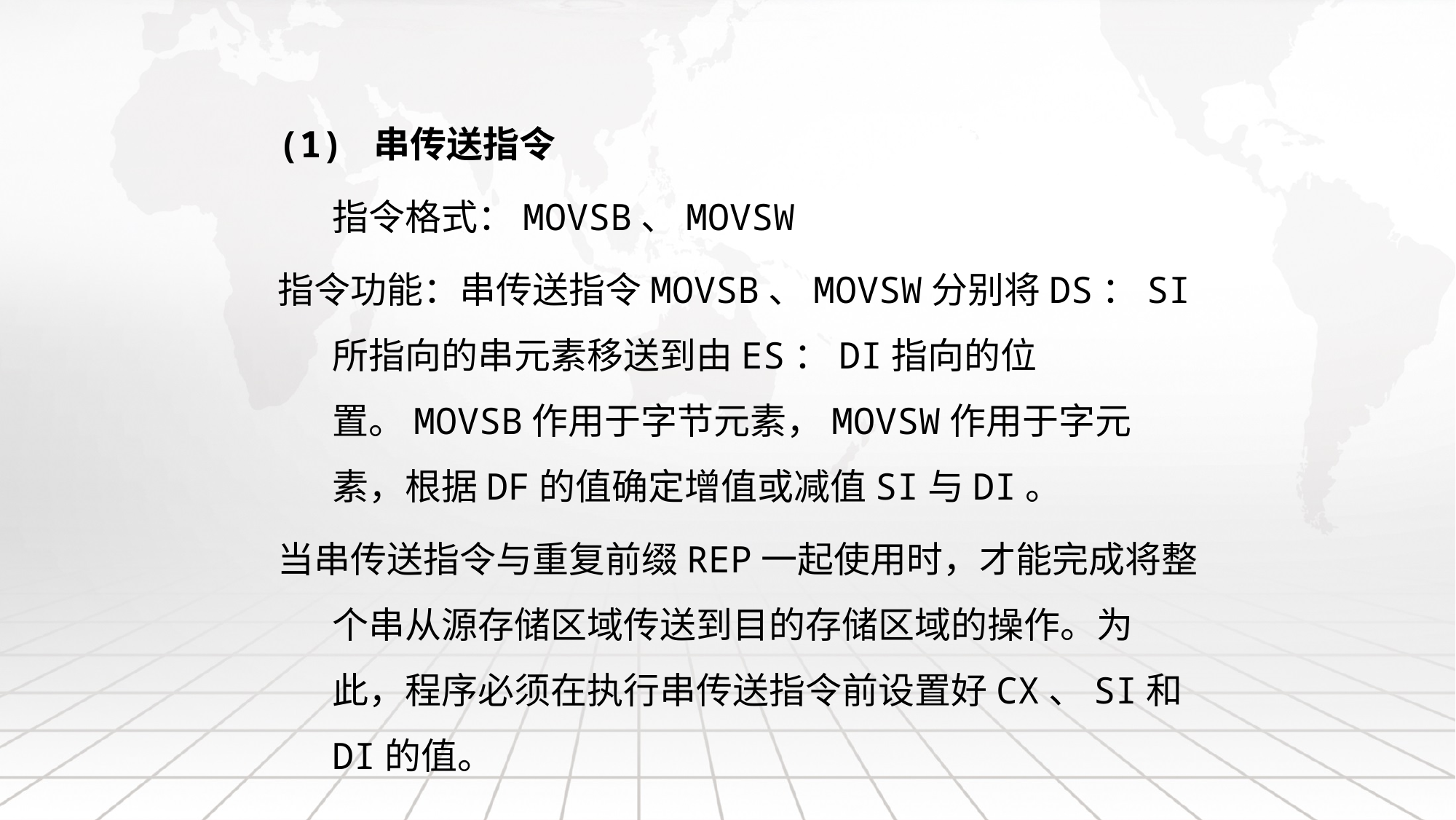

(1) 串传送指令
 	指令格式：MOVSB、MOVSW
指令功能：串传送指令MOVSB、MOVSW分别将DS：SI所指向的串元素移送到由ES：DI指向的位置。MOVSB作用于字节元素，MOVSW作用于字元素，根据DF的值确定增值或减值SI与DI。
当串传送指令与重复前缀REP一起使用时，才能完成将整个串从源存储区域传送到目的存储区域的操作。为此，程序必须在执行串传送指令前设置好CX、SI和DI的值。